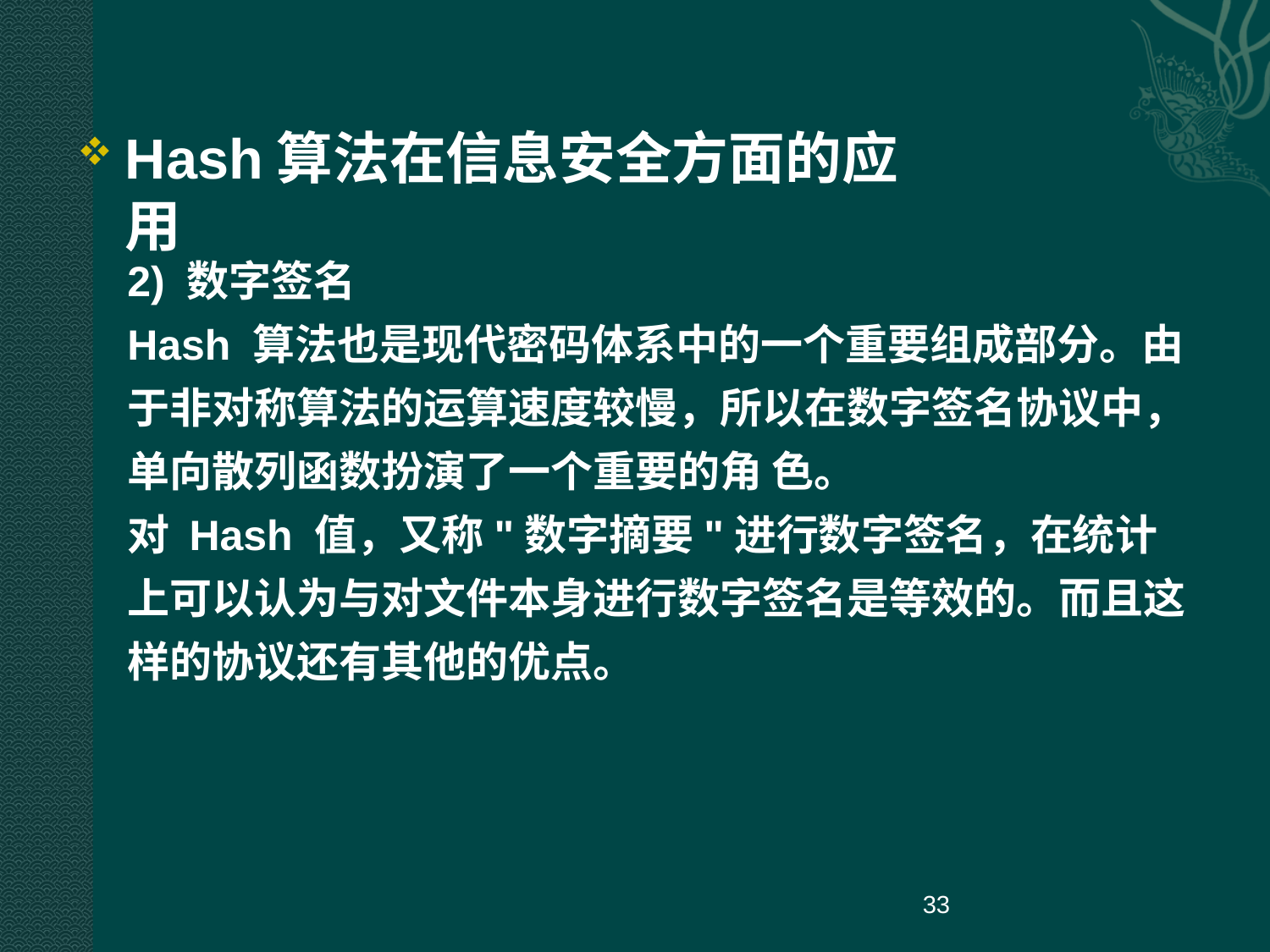

Hash算法在信息安全方面的应用
2) 数字签名 
Hash 算法也是现代密码体系中的一个重要组成部分。由于非对称算法的运算速度较慢，所以在数字签名协议中，单向散列函数扮演了一个重要的角 色。
对 Hash 值，又称"数字摘要"进行数字签名，在统计上可以认为与对文件本身进行数字签名是等效的。而且这样的协议还有其他的优点。
33